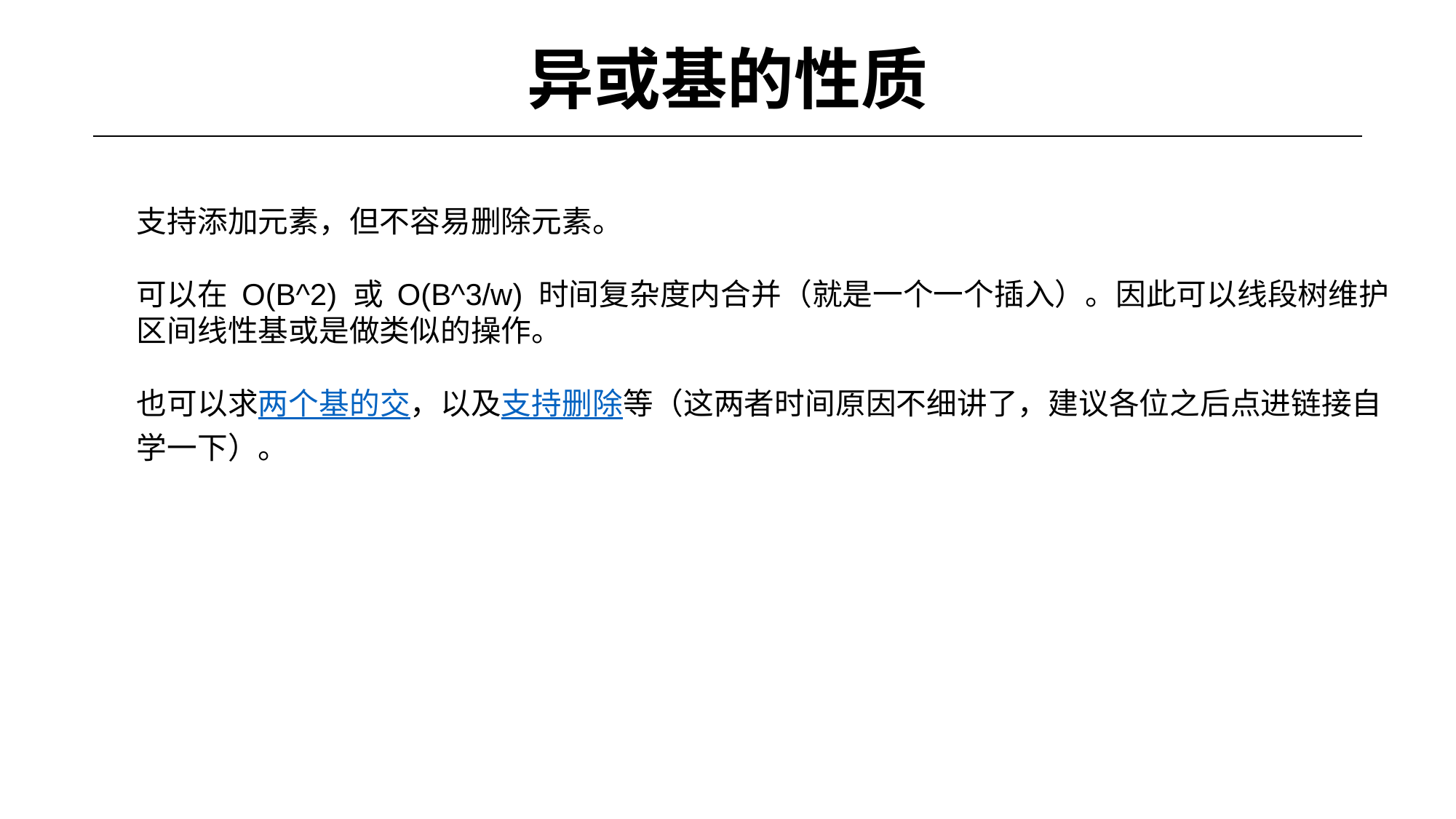

# 异或基的性质
支持添加元素，但不容易删除元素。

可以在 O(B^2) 或 O(B^3/w) 时间复杂度内合并（就是一个一个插入）。因此可以线段树维护区间线性基或是做类似的操作。

也可以求两个基的交，以及支持删除等（这两者时间原因不细讲了，建议各位之后点进链接自学一下）。